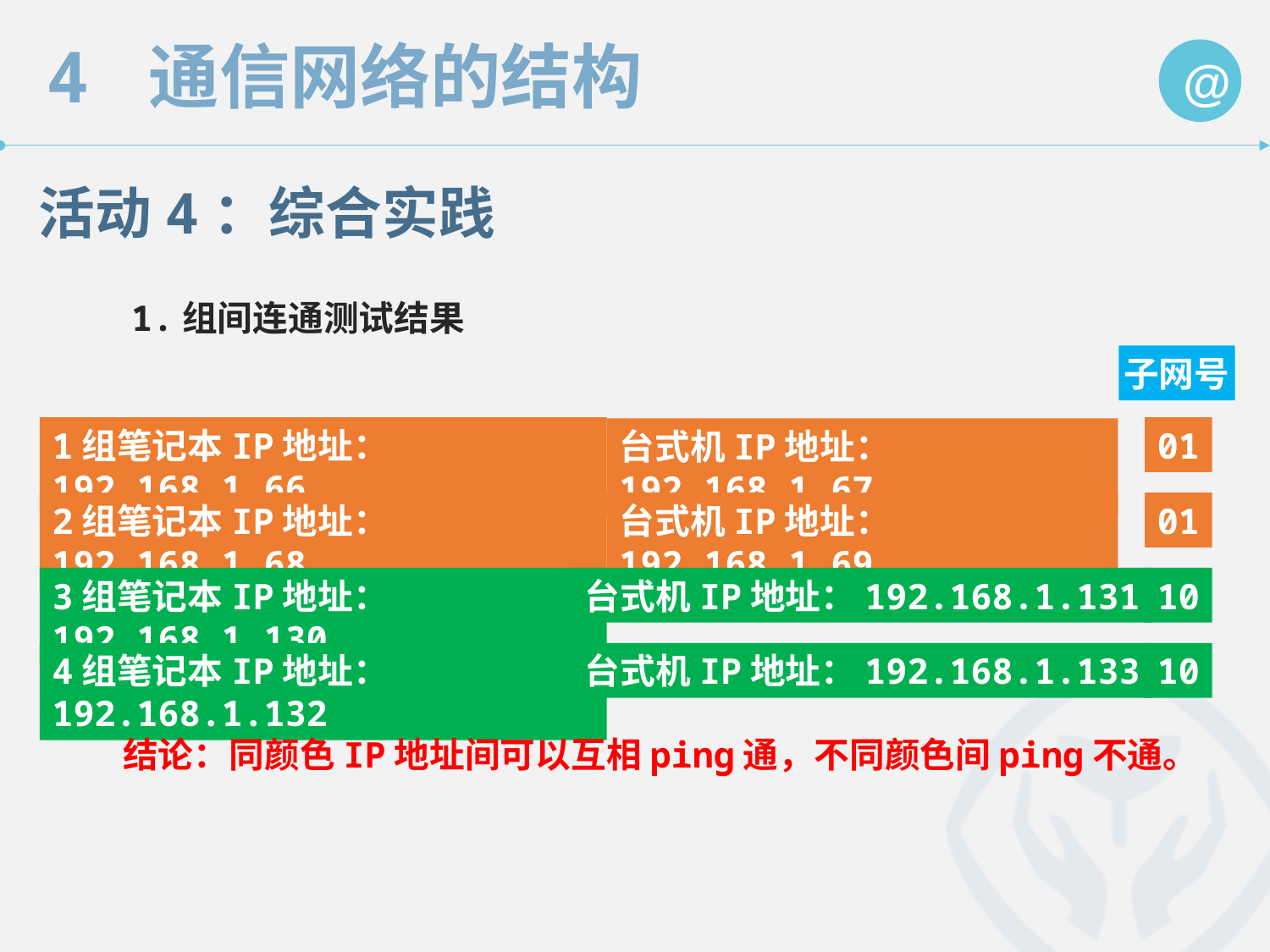

活动4：综合实践
　　1.组间连通测试结果
子网号
1组笔记本IP地址：192.168.1.66
台式机IP地址：192.168.1.67
01
台式机IP地址：192.168.1.69
2组笔记本IP地址：192.168.1.68
01
10
3组笔记本IP地址：192.168.1.130
台式机IP地址：192.168.1.131
4组笔记本IP地址：192.168.1.132
台式机IP地址：192.168.1.133
10
　　结论：同颜色IP地址间可以互相ping通，不同颜色间ping不通。